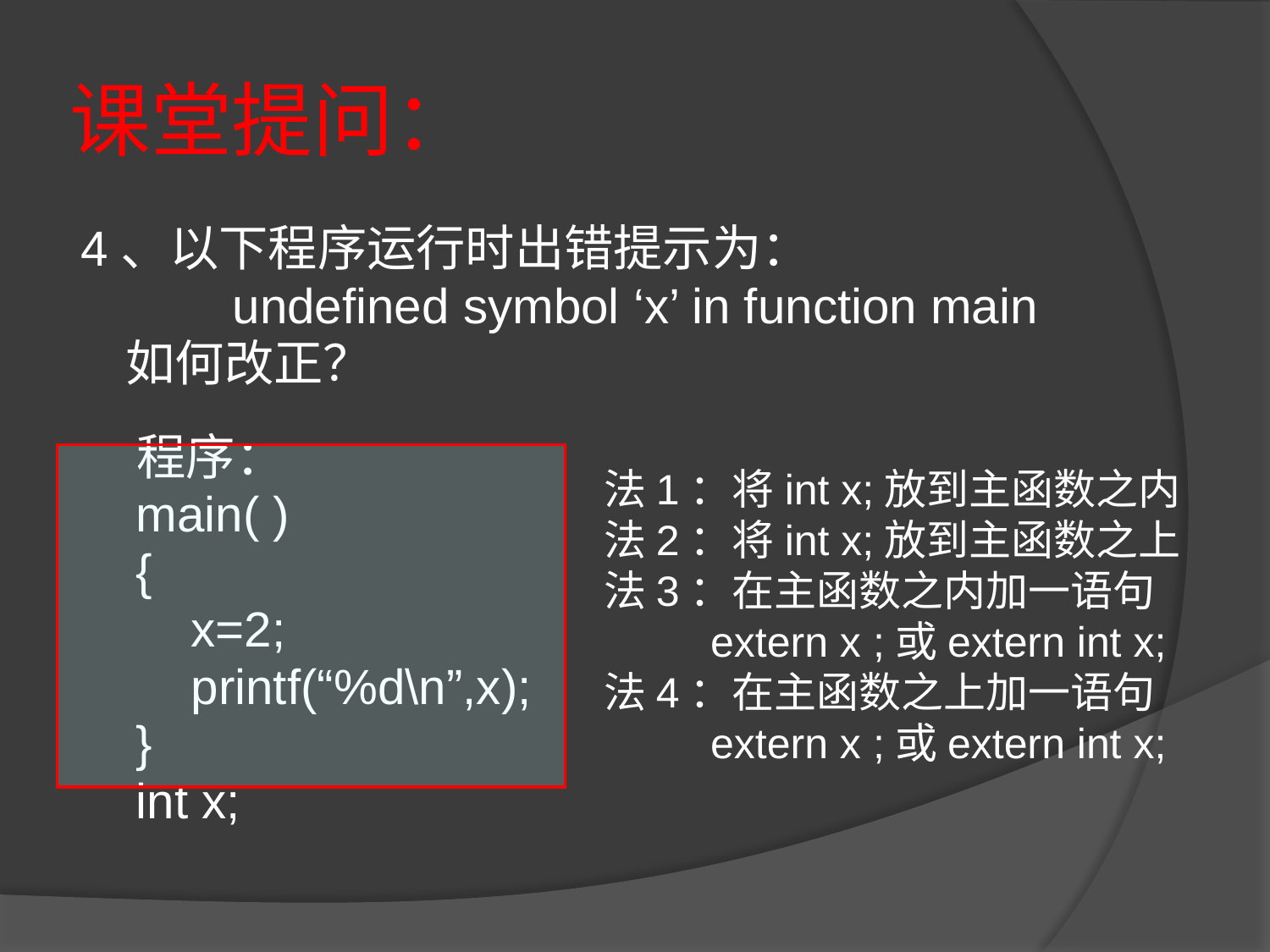

# 课堂提问：
4、以下程序运行时出错提示为：
           undefined symbol ‘x’ in function main
   如何改正？
    程序：
    main( )
    {
        x=2;
        printf(“%d\n”,x);
    }
    int x;

法1：将int x;放到主函数之内
法2：将int x;放到主函数之上
法3：在主函数之内加一语句
         extern x ;或extern int x;
法4：在主函数之上加一语句
         extern x ;或extern int x;